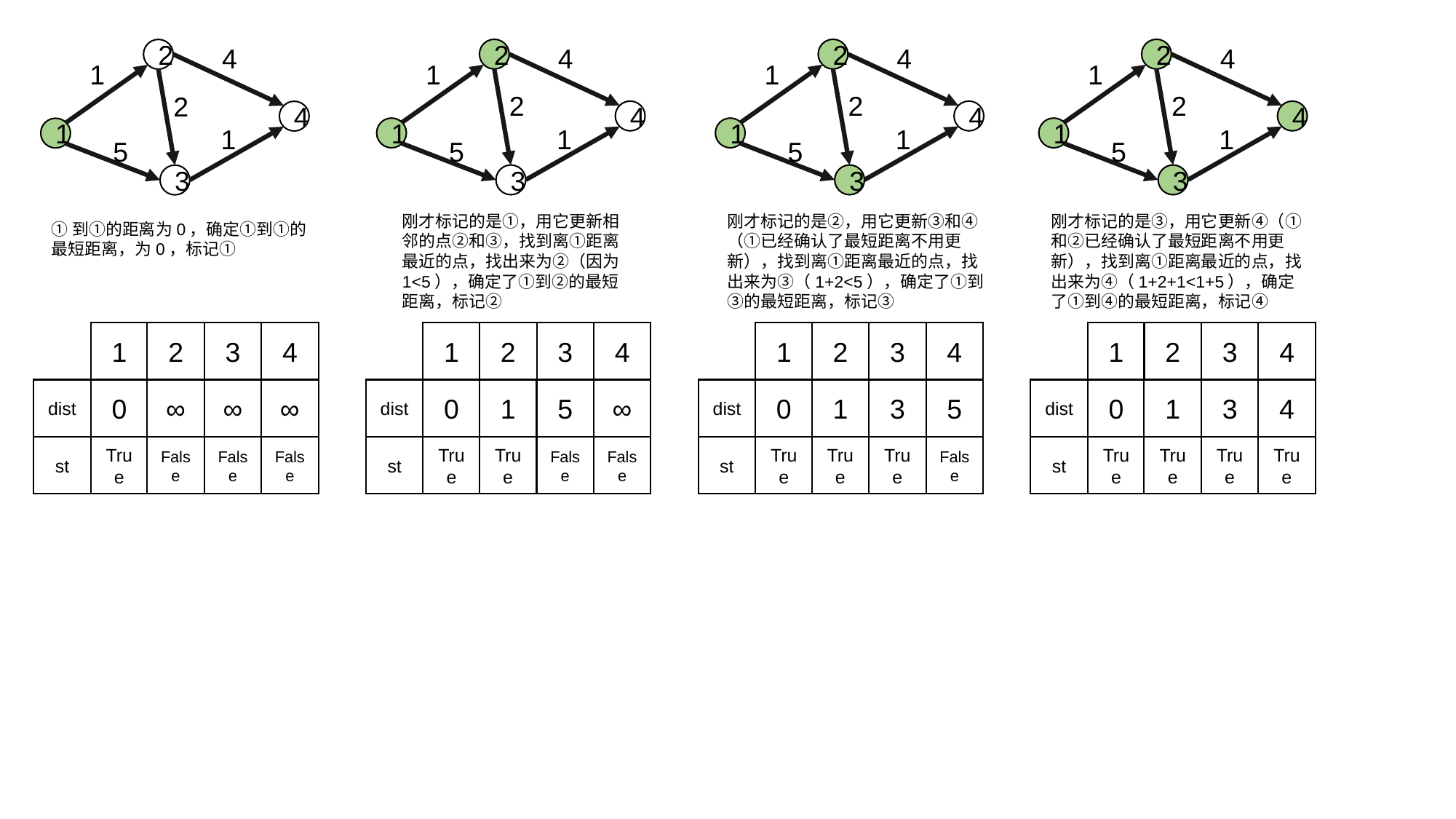

4
4
4
4
2
2
2
2
1
1
1
1
2
2
2
2
4
4
4
4
1
1
1
1
1
1
1
1
5
5
5
5
3
3
3
3
刚才标记的是①，用它更新相邻的点②和③，找到离①距离最近的点，找出来为②（因为1<5），确定了①到②的最短距离，标记②
刚才标记的是②，用它更新③和④（①已经确认了最短距离不用更新），找到离①距离最近的点，找出来为③（1+2<5），确定了①到③的最短距离，标记③
刚才标记的是③，用它更新④（①和②已经确认了最短距离不用更新），找到离①距离最近的点，找出来为④（1+2+1<1+5），确定了①到④的最短距离，标记④
①到①的距离为0，确定①到①的最短距离，为0，标记①
1
2
3
4
dist
0
∞
∞
∞
st
True
False
False
False
1
2
3
4
dist
0
1
5
∞
st
True
True
False
False
1
2
3
4
dist
0
1
3
5
st
True
True
True
False
1
2
3
4
dist
0
1
3
4
st
True
True
True
True